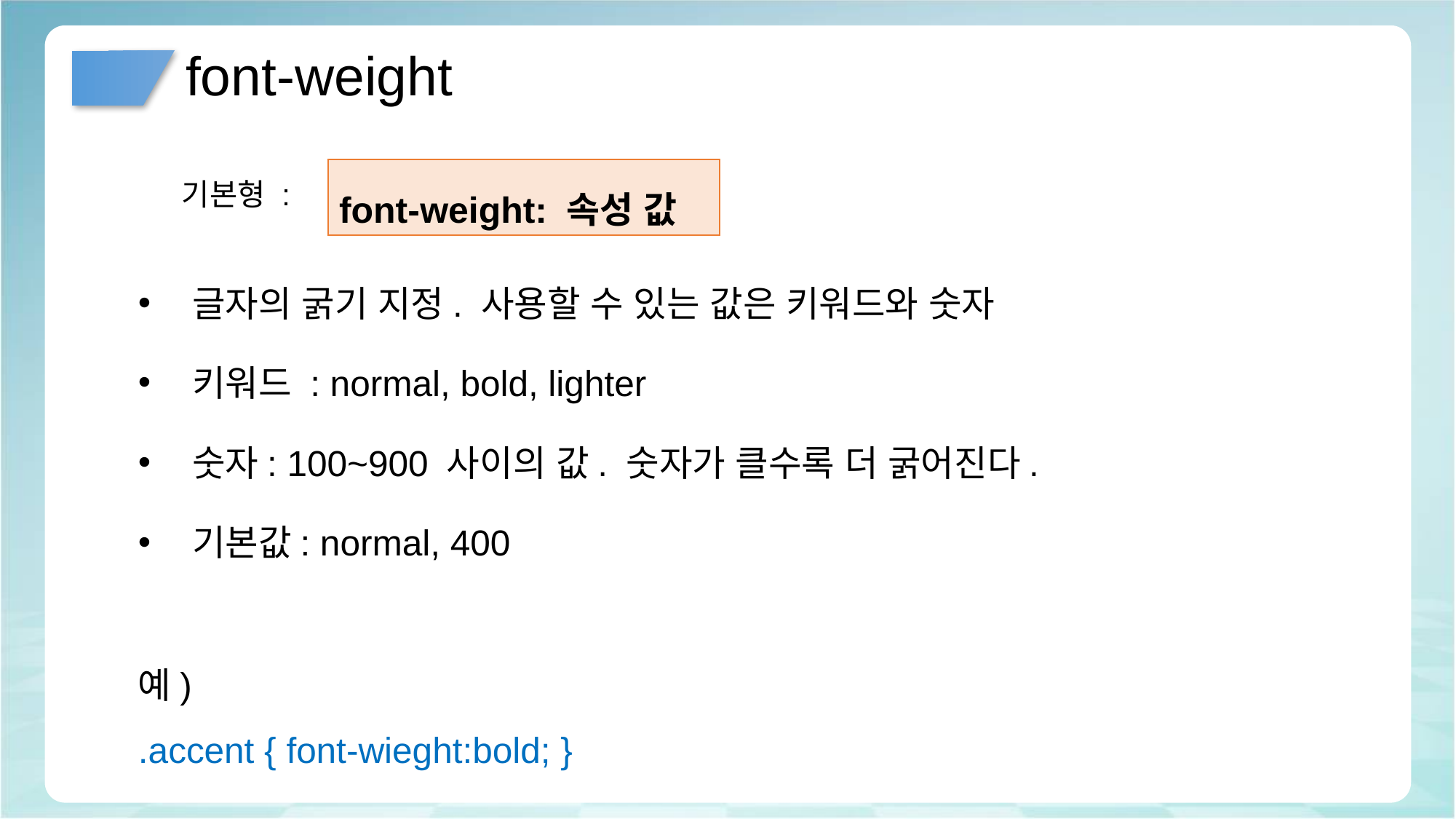

# font-weight
font-weight: 속성 값
기본형 :
글자의 굵기 지정. 사용할 수 있는 값은 키워드와 숫자
키워드 : normal, bold, lighter
숫자: 100~900 사이의 값. 숫자가 클수록 더 굵어진다.
기본값: normal, 400

예)
.accent { font-wieght:bold; }